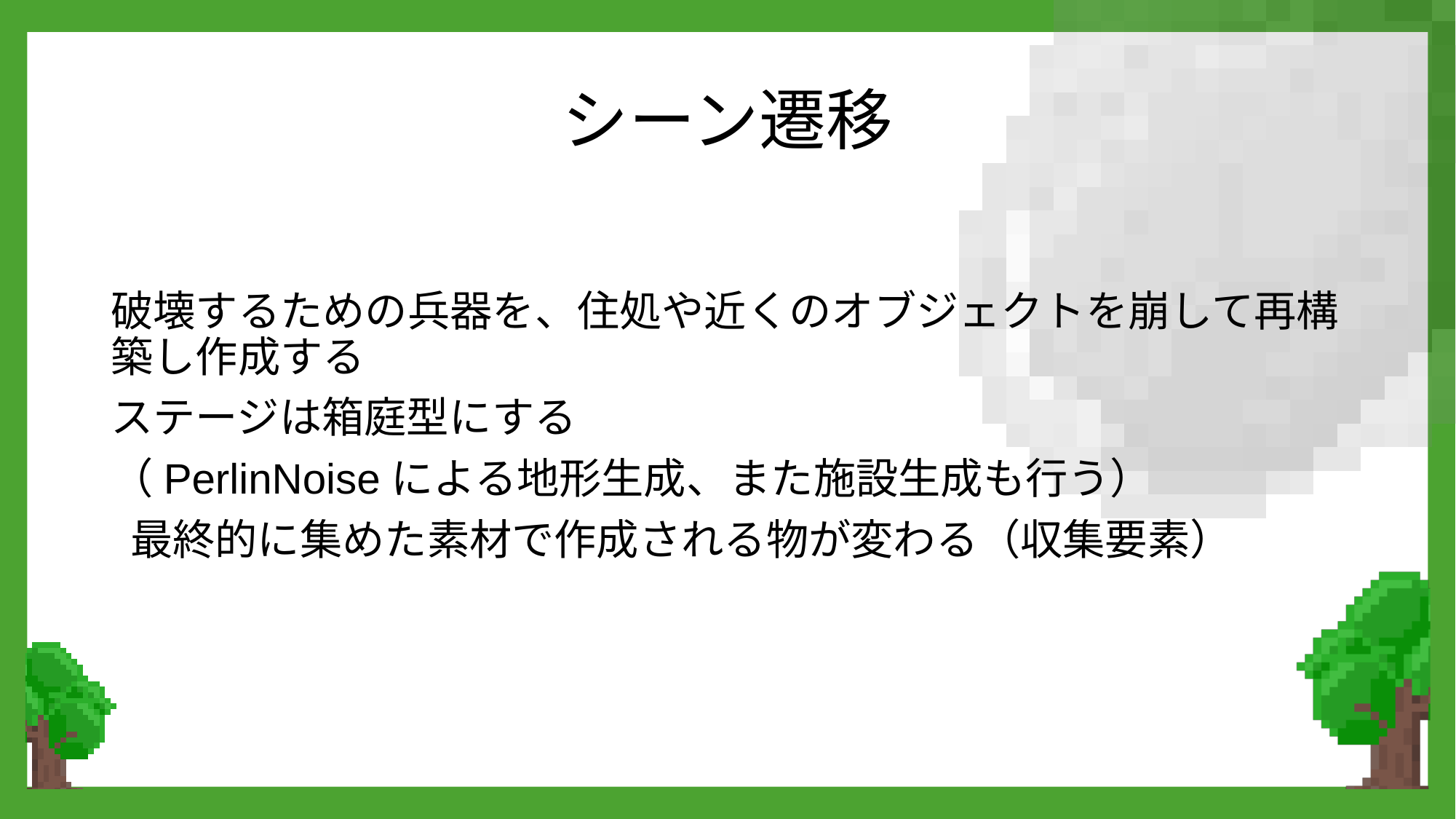

# シーン遷移

破壊するための兵器を、住処や近くのオブジェクトを崩して再構築し作成する
ステージは箱庭型にする
（PerlinNoiseによる地形生成、また施設生成も行う）
 最終的に集めた素材で作成される物が変わる（収集要素）